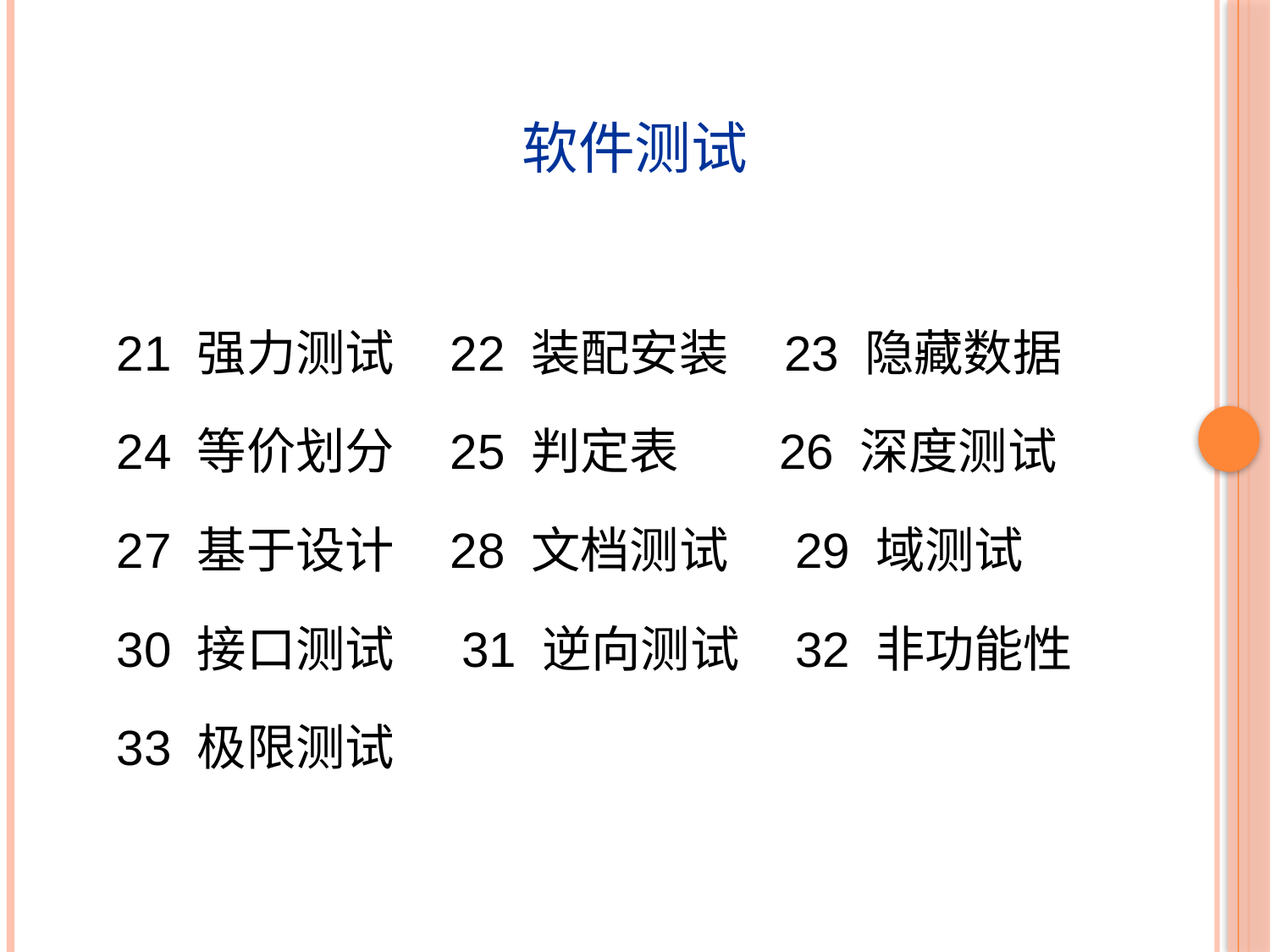

软件测试
21 强力测试    22 装配安装    23 隐藏数据
24 等价划分    25 判定表        26 深度测试
27 基于设计    28 文档测试     29 域测试
30 接口测试     31 逆向测试    32 非功能性
33 极限测试